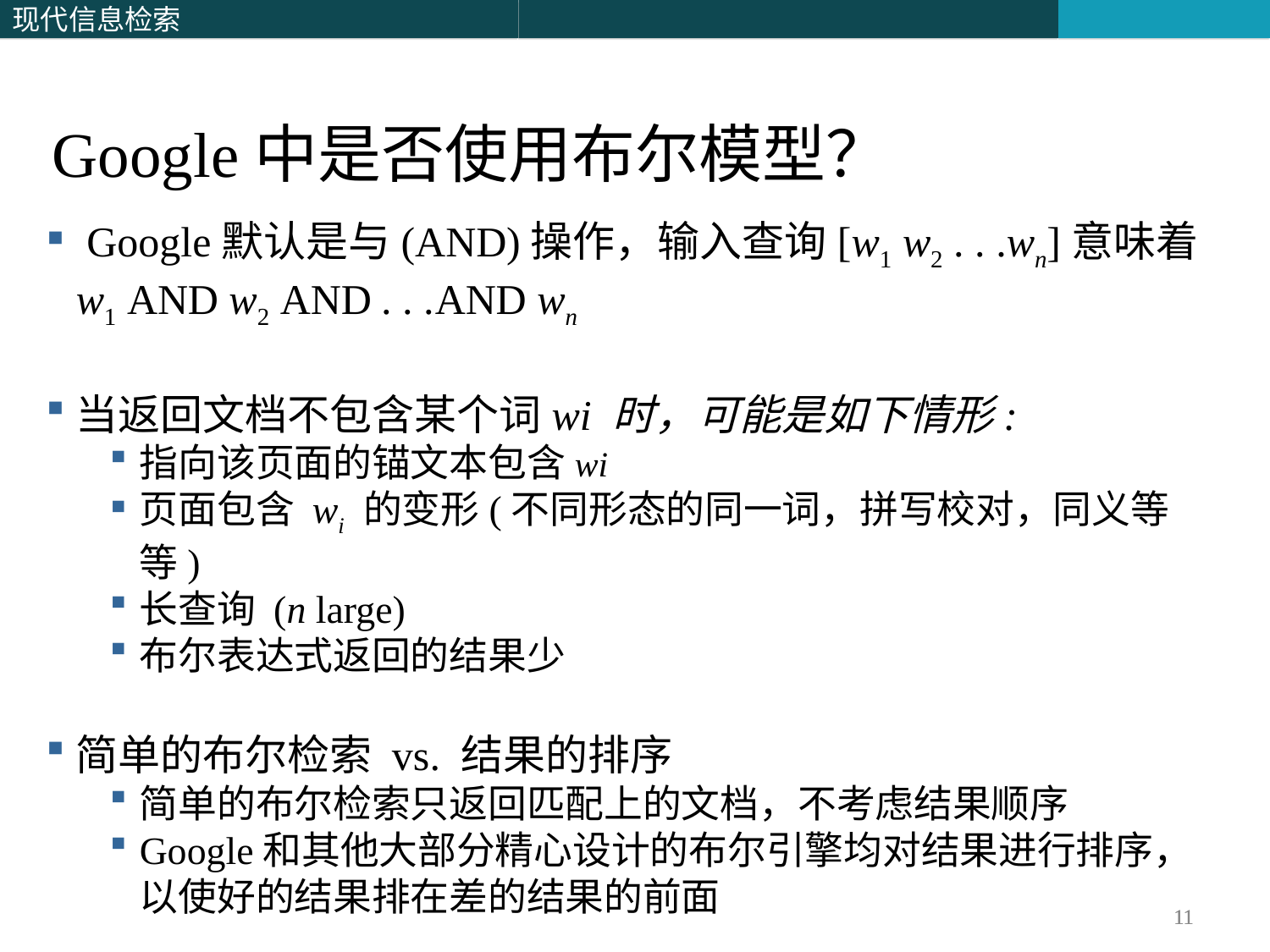

Google中是否使用布尔模型？
 Google默认是与(AND)操作，输入查询[w1 w2 . . .wn]意味着 w1 AND w2 AND . . .AND wn

当返回文档不包含某个词wi 时，可能是如下情形:
指向该页面的锚文本包含wi
页面包含 wi 的变形(不同形态的同一词，拼写校对，同义等等)
长查询 (n large)
布尔表达式返回的结果少

简单的布尔检索 vs. 结果的排序
简单的布尔检索只返回匹配上的文档，不考虑结果顺序
Google和其他大部分精心设计的布尔引擎均对结果进行排序，以使好的结果排在差的结果的前面
11
11